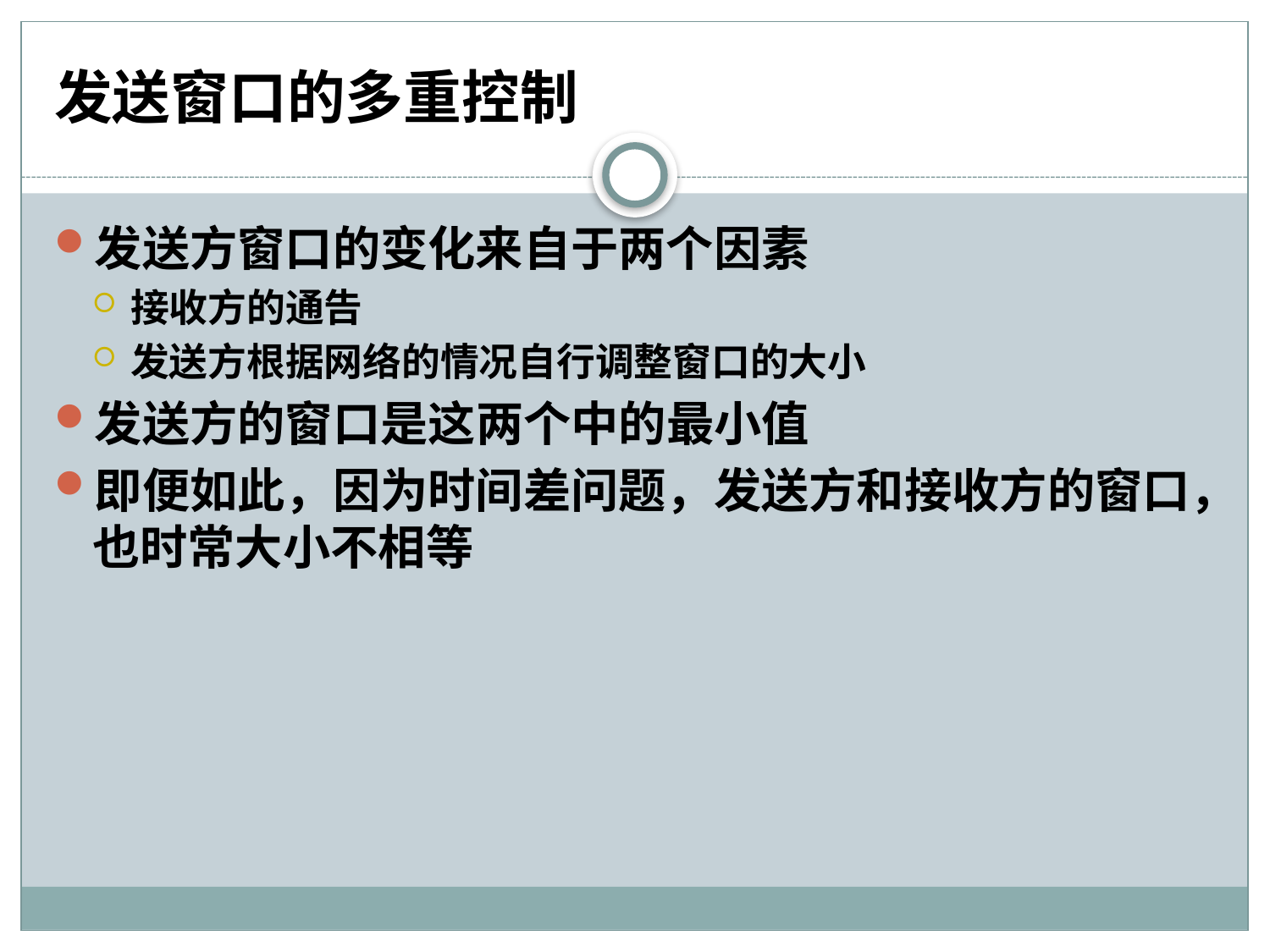

# 发送窗口的多重控制
发送方窗口的变化来自于两个因素
接收方的通告
发送方根据网络的情况自行调整窗口的大小
发送方的窗口是这两个中的最小值
即便如此，因为时间差问题，发送方和接收方的窗口，也时常大小不相等